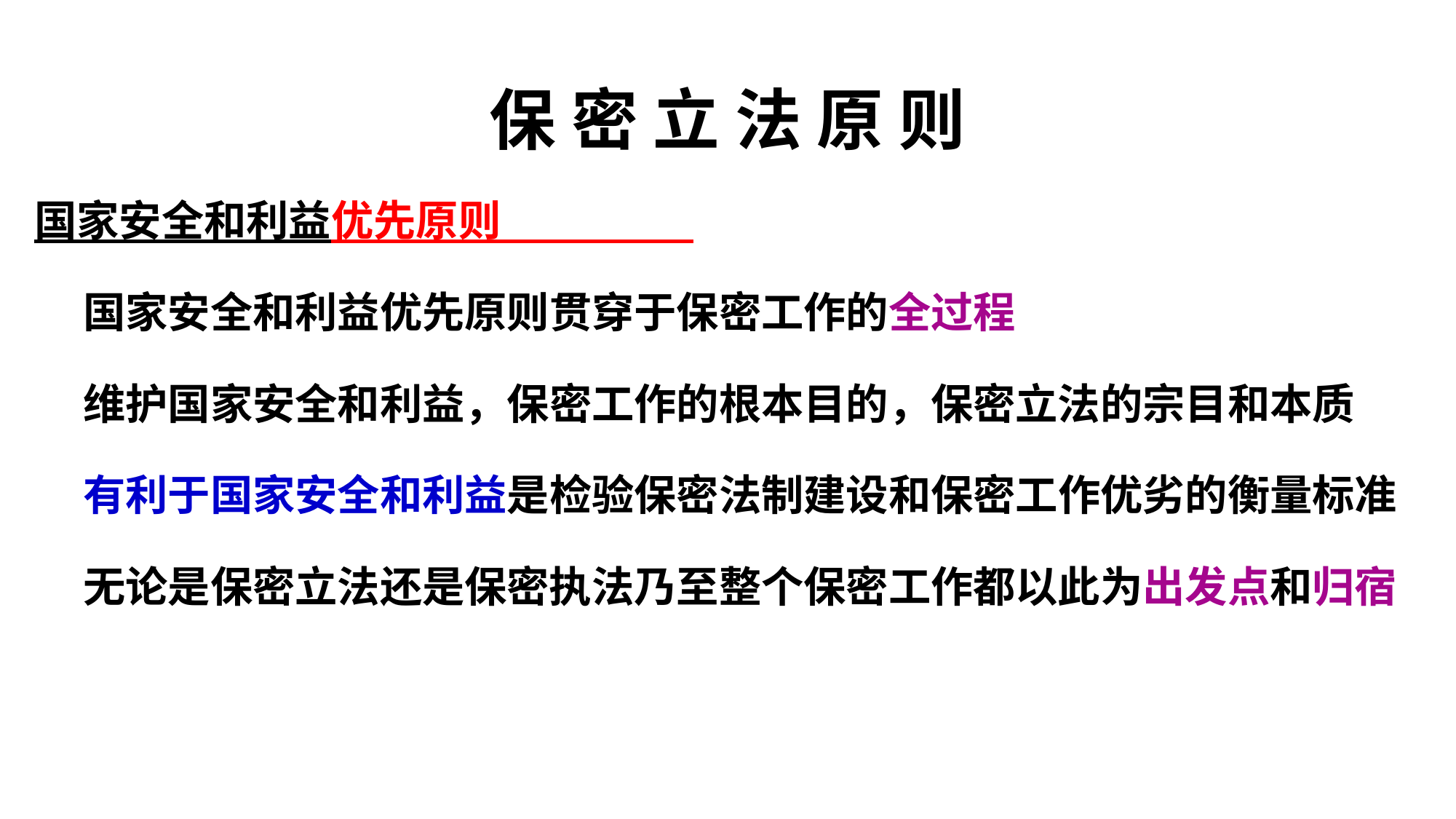

# 保 密 立 法 原 则
国家安全和利益优先原则
    国家安全和利益优先原则贯穿于保密工作的全过程
    维护国家安全和利益，保密工作的根本目的，保密立法的宗目和本质
    有利于国家安全和利益是检验保密法制建设和保密工作优劣的衡量标准
    无论是保密立法还是保密执法乃至整个保密工作都以此为出发点和归宿